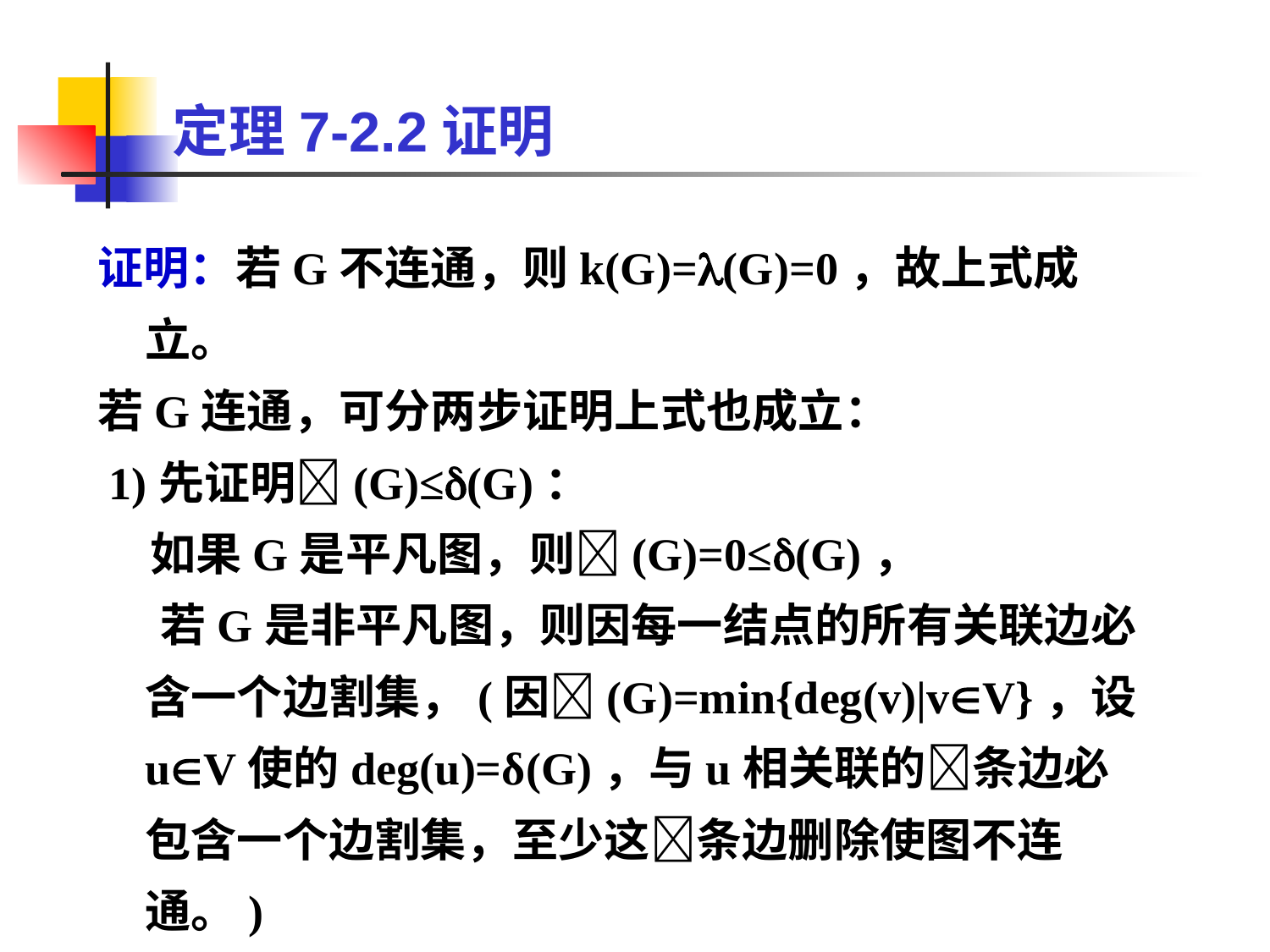

# 定理7-2.2证明
证明：若G不连通，则k(G)=λ(G)=0，故上式成立。
若G连通，可分两步证明上式也成立：
 1)先证明λ(G)≤δ(G)：
    如果G是平凡图，则λ(G)=0≤δ(G)，
     若G是非平凡图，则因每一结点的所有关联边必含一个边割集，(因δ(G)=min{deg(v)|v∈V}，设u∈V使的deg(u)=δ(G)，与u相关联的δ条边必包含一个边割集，至少这δ条边删除使图不连通。)
    故λ(G)≤δ(G)。
47